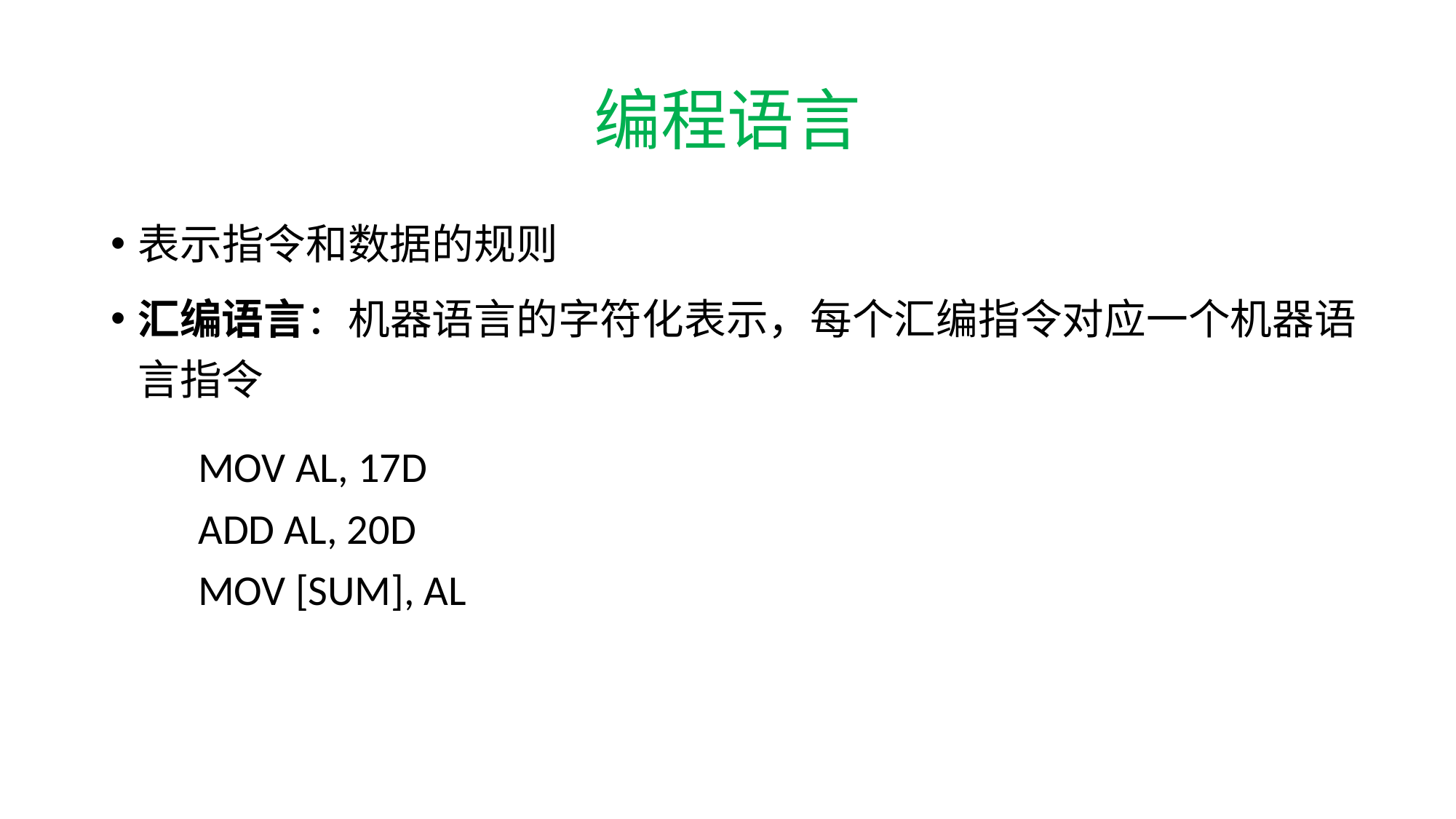

# 编程语言
表示指令和数据的规则
汇编语言：机器语言的字符化表示，每个汇编指令对应一个机器语言指令
MOV AL, 17D
ADD AL, 20D
MOV [SUM], AL